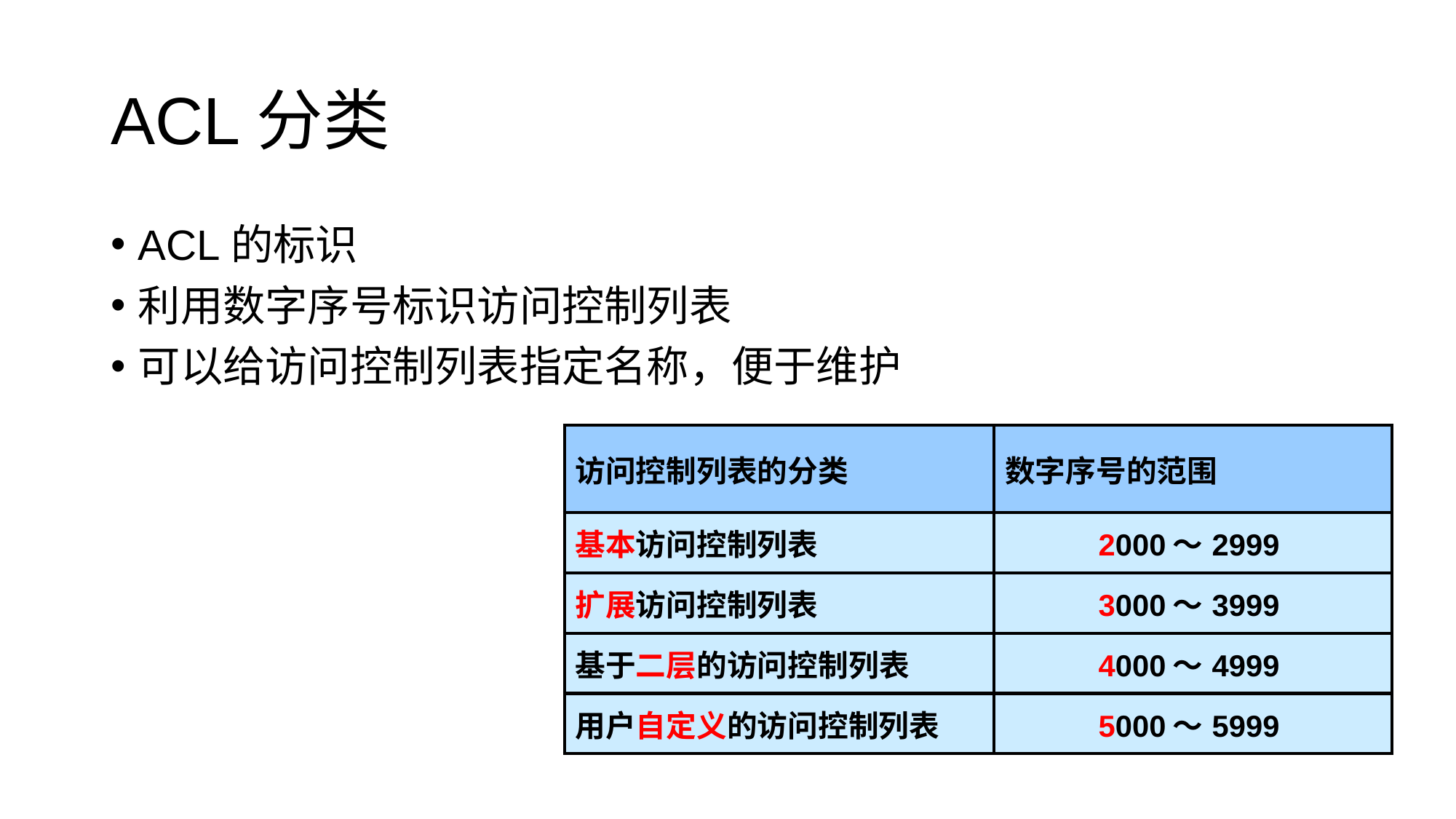

# ACL分类
ACL的标识
利用数字序号标识访问控制列表
可以给访问控制列表指定名称，便于维护

| 访问控制列表的分类 | 数字序号的范围 |
| --- | --- |
| 基本访问控制列表 | 2000～2999 |
| 扩展访问控制列表 | 3000～3999 |
| 基于二层的访问控制列表 | 4000～4999 |
| 用户自定义的访问控制列表 | 5000～5999 |